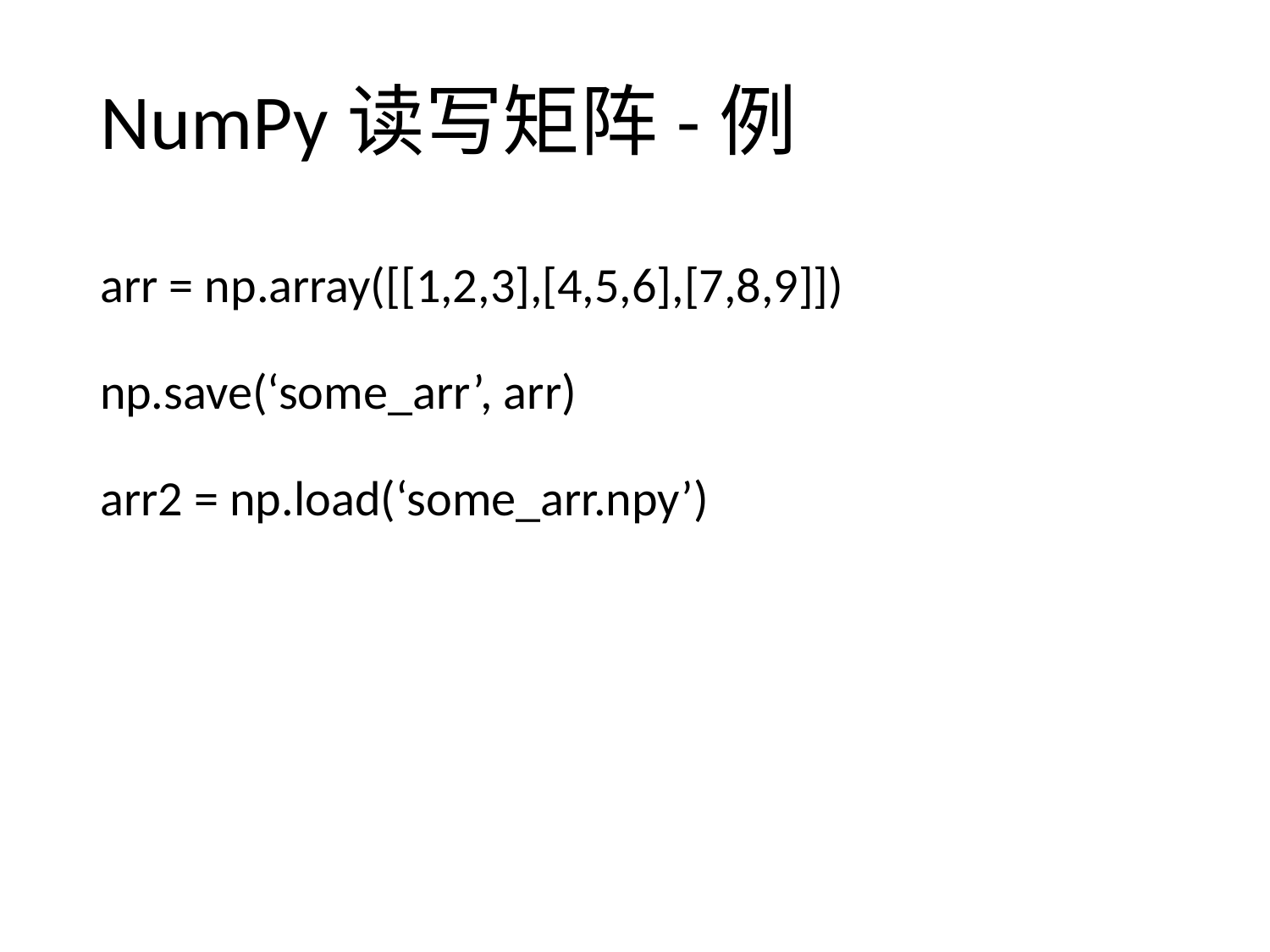

# NumPy读写矩阵-例
arr = np.array([[1,2,3],[4,5,6],[7,8,9]])
np.save(‘some_arr’, arr)
arr2 = np.load(‘some_arr.npy’)